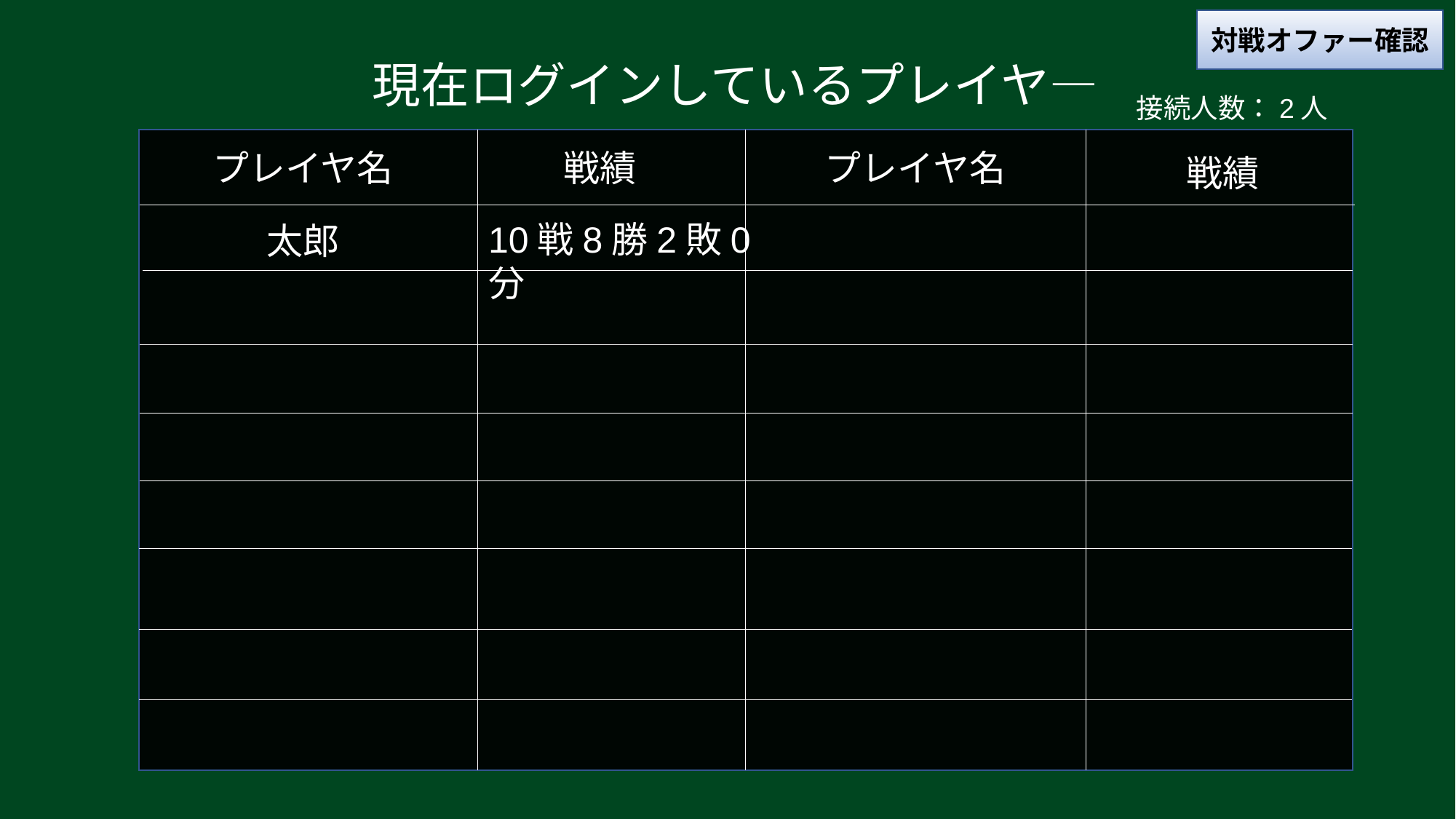

対戦オファー確認
現在ログインしているプレイヤ―
接続人数：2人

プレイヤ名
プレイヤ名
戦績
戦績
10戦8勝2敗0分
太郎